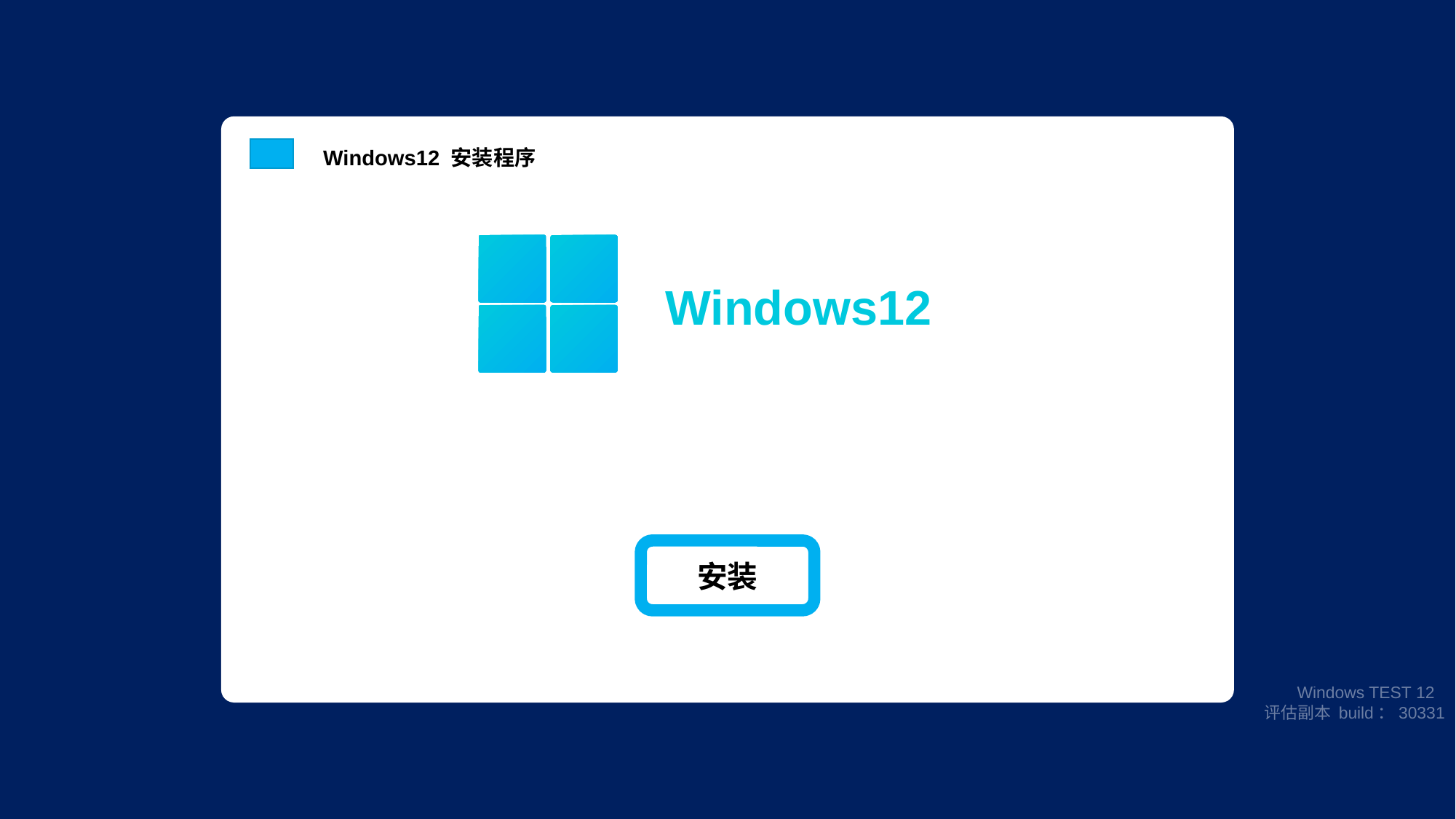

Windows12 安装程序

Windows12
安装
       Windows TEST 12
评估副本 build：30331